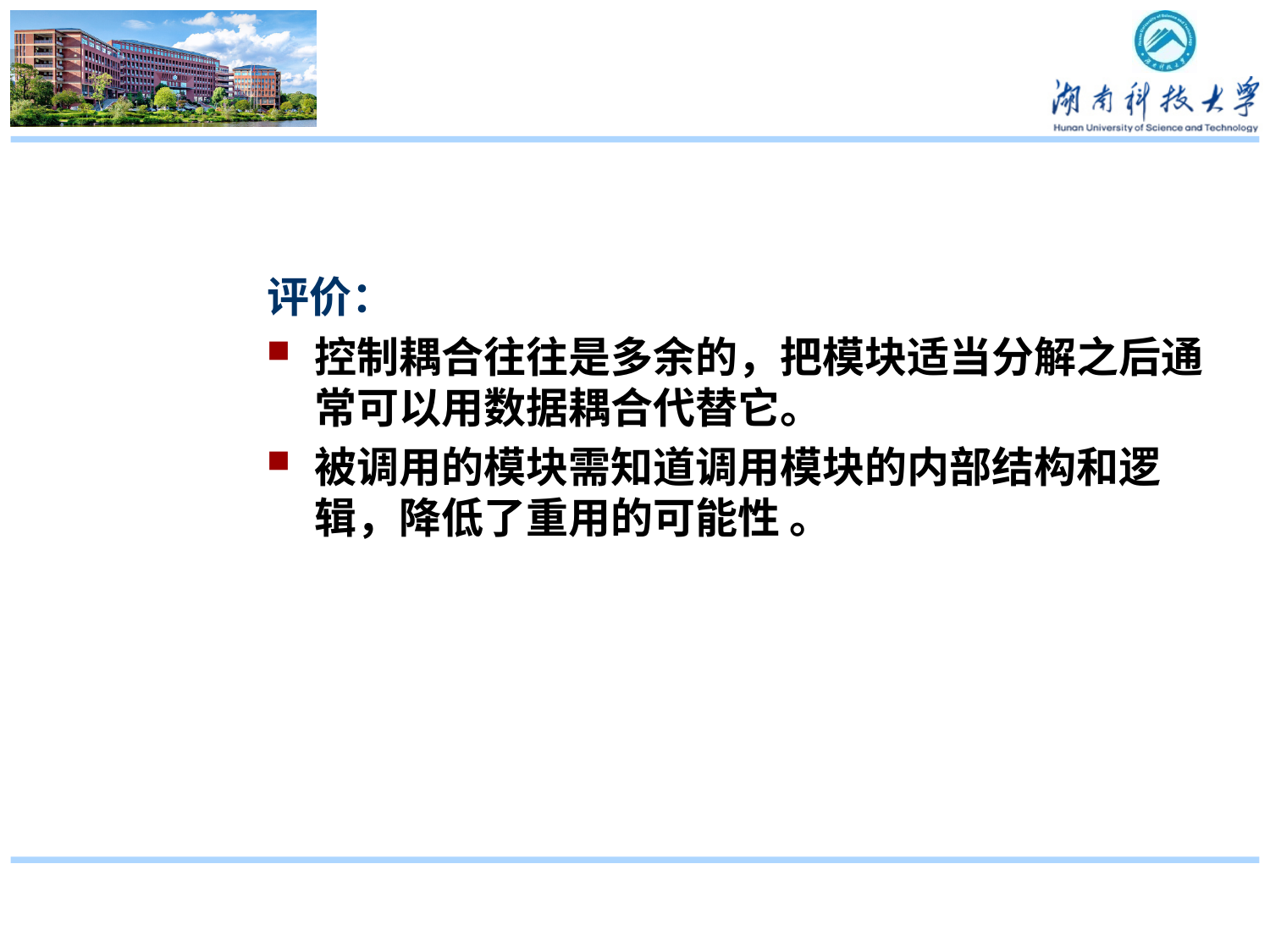

评价：
控制耦合往往是多余的，把模块适当分解之后通常可以用数据耦合代替它。
被调用的模块需知道调用模块的内部结构和逻辑，降低了重用的可能性 。